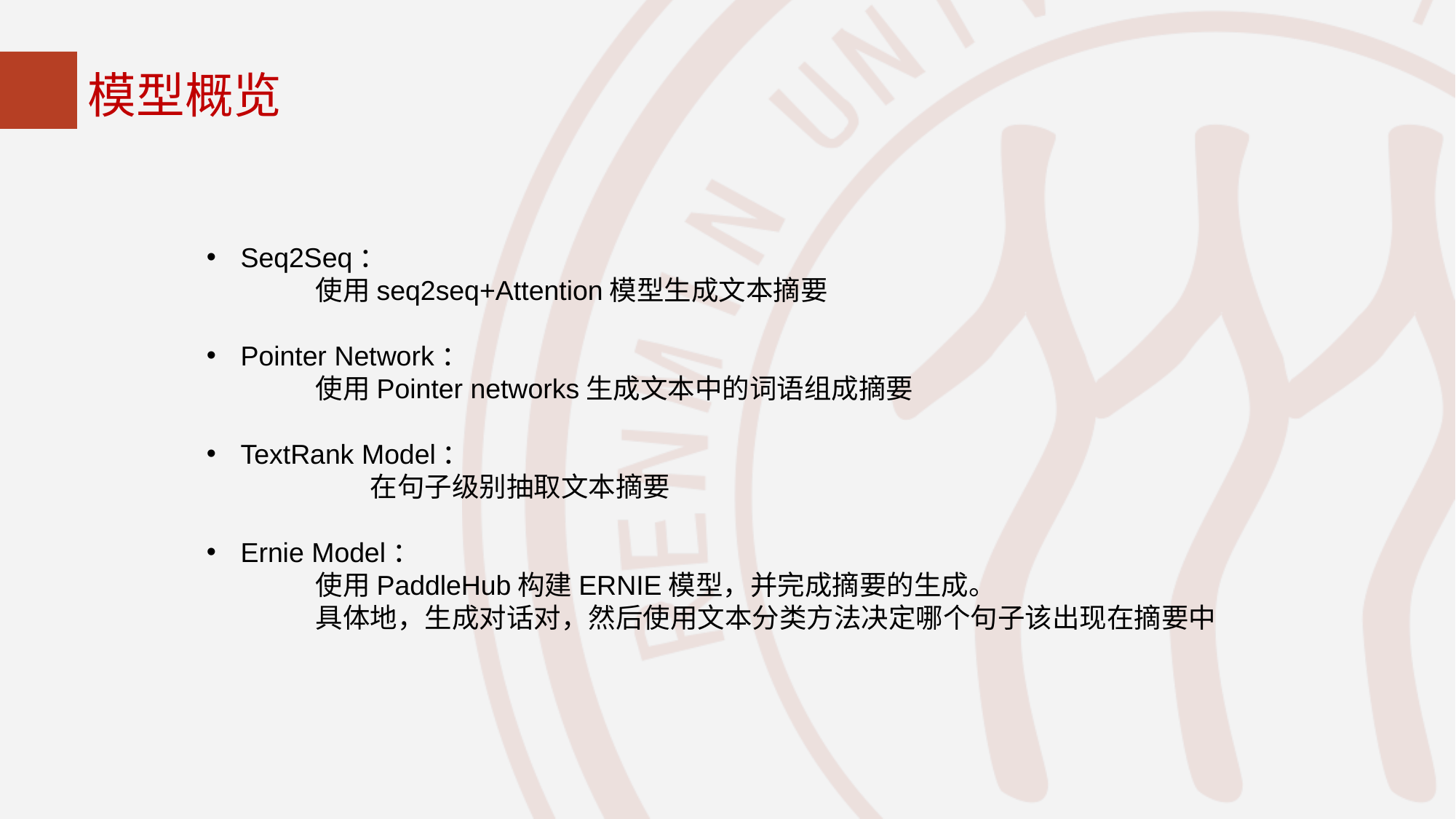

模型概览

Seq2Seq：
	使用seq2seq+Attention模型生成文本摘要

Pointer Network：
	使用Pointer networks生成文本中的词语组成摘要

TextRank Model：
 	在句子级别抽取文本摘要

Ernie Model：
	使用PaddleHub构建ERNIE模型，并完成摘要的生成。
	具体地，生成对话对，然后使用文本分类方法决定哪个句子该出现在摘要中